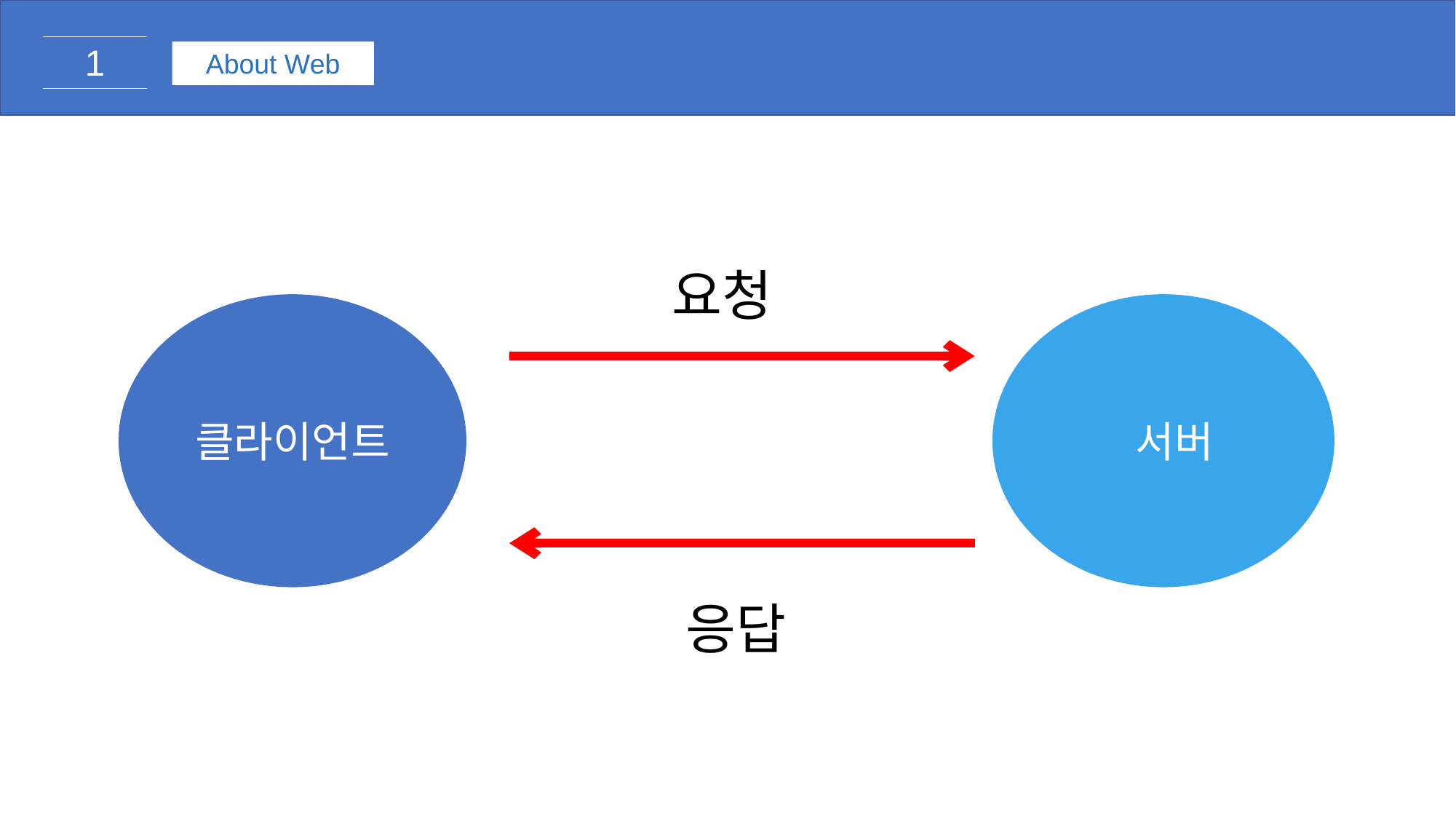

1
   About Web
요청
클라이언트
 서버
응답